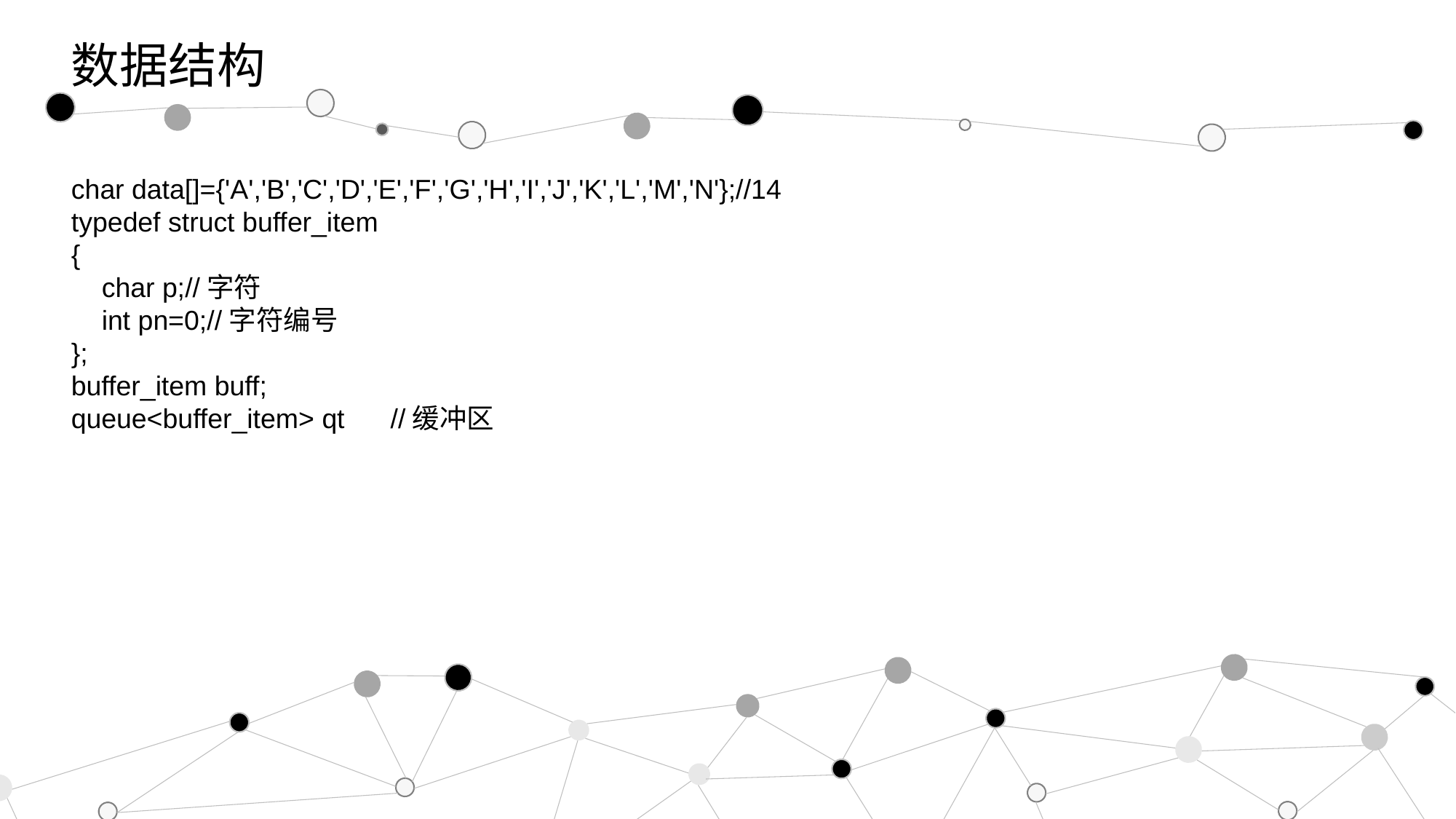

数据结构

char data[]={'A','B','C','D','E','F','G','H','I','J','K','L','M','N'};//14
typedef struct buffer_item
{
    char p;//字符
    int pn=0;//字符编号
};
buffer_item buff;
queue<buffer_item> qt      //缓冲区